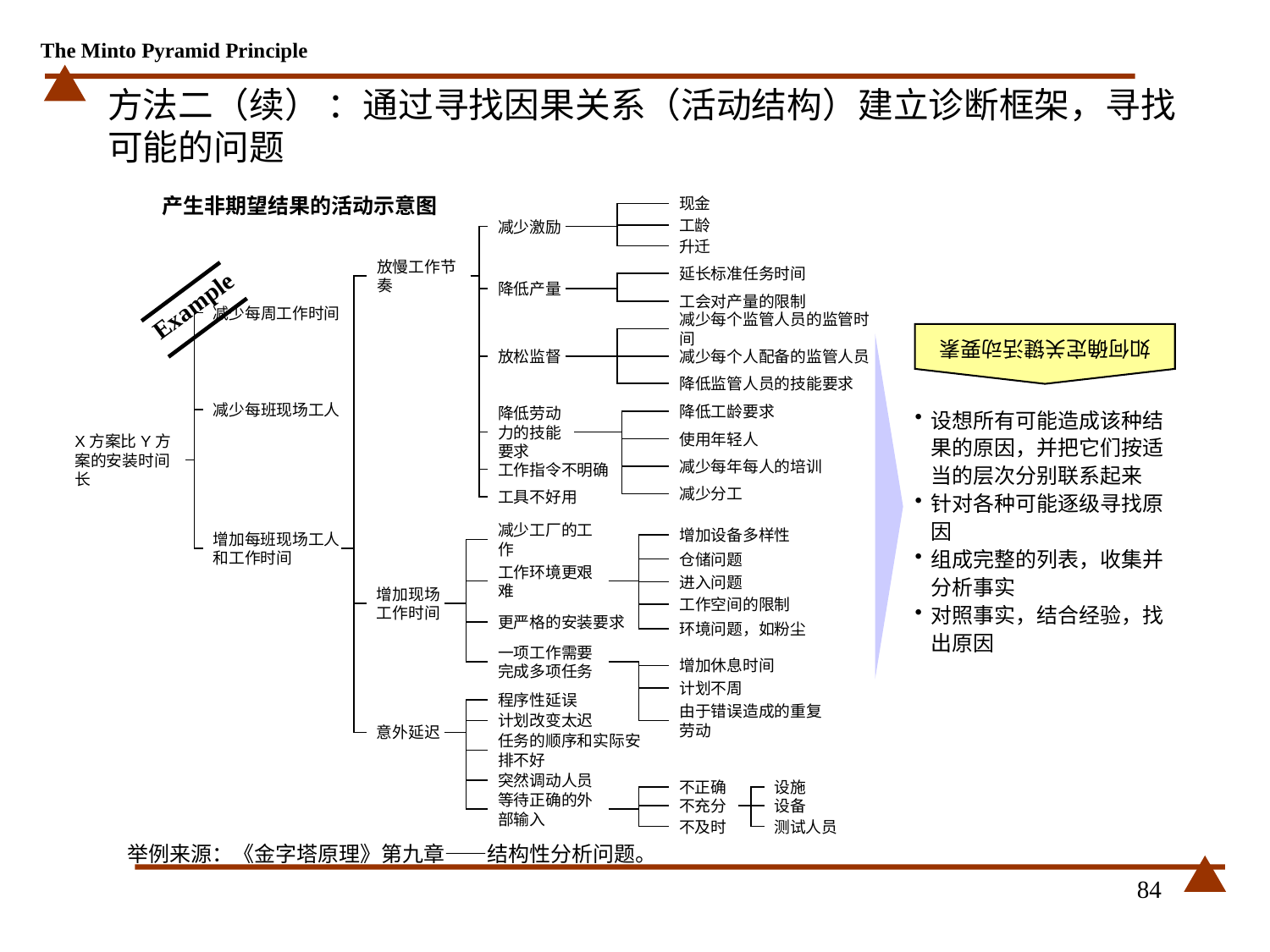

# 方法二（续） ：通过寻找因果关系（活动结构）建立诊断框架，寻找可能的问题
产生非期望结果的活动示意图
现金
工龄
减少激励
升迁
放慢工作节奏
延长标准任务时间
降低产量
工会对产量的限制
减少每周工作时间
减少每个监管人员的监管时间
放松监督
减少每个人配备的监管人员
降低监管人员的技能要求
减少每班现场工人
降低工龄要求
降低劳动力的技能要求
使用年轻人
X方案比Y方案的安装时间长
减少每年每人的培训
工作指令不明确
减少分工
工具不好用
减少工厂的工作
增加设备多样性
增加每班现场工人和工作时间
仓储问题
工作环境更艰难
进入问题
增加现场工作时间
工作空间的限制
更严格的安装要求
环境问题，如粉尘
一项工作需要完成多项任务
增加休息时间
计划不周
程序性延误
由于错误造成的重复劳动
计划改变太迟
意外延迟
任务的顺序和实际安排不好
突然调动人员
不正确
设施
等待正确的外部输入
不充分
设备
不及时
测试人员
如何确定关键活动要素
Example

设想所有可能造成该种结果的原因，并把它们按适当的层次分别联系起来
针对各种可能逐级寻找原因
组成完整的列表，收集并分析事实
对照事实，结合经验，找出原因

举例来源：《金字塔原理》第九章——结构性分析问题。
84